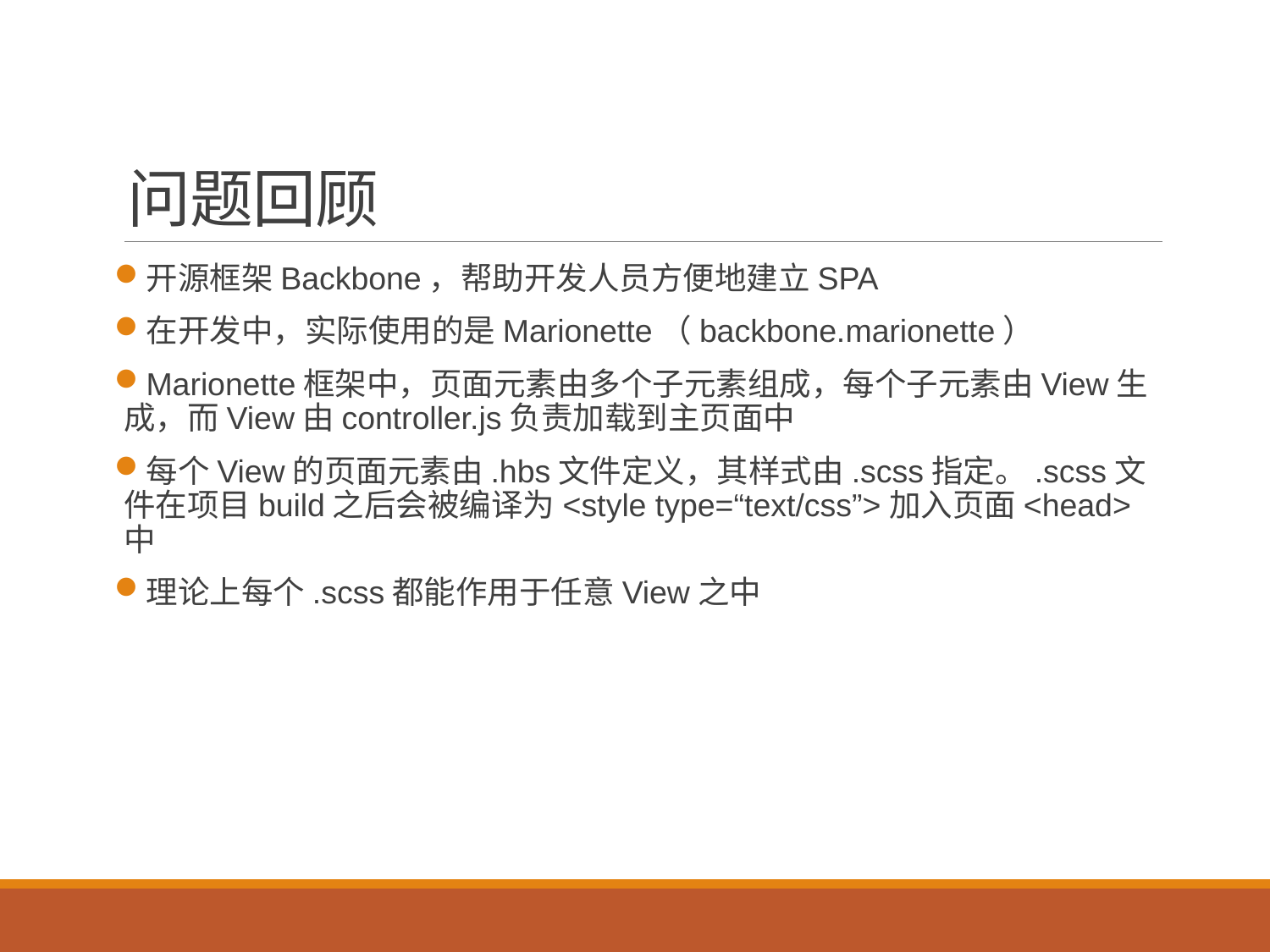

# 问题回顾
开源框架Backbone，帮助开发人员方便地建立SPA
在开发中，实际使用的是Marionette（backbone.marionette）
Marionette框架中，页面元素由多个子元素组成，每个子元素由View生成，而View由controller.js负责加载到主页面中
每个View的页面元素由.hbs文件定义，其样式由.scss指定。.scss文件在项目build之后会被编译为<style type=“text/css”>加入页面<head>中
理论上每个.scss都能作用于任意View之中